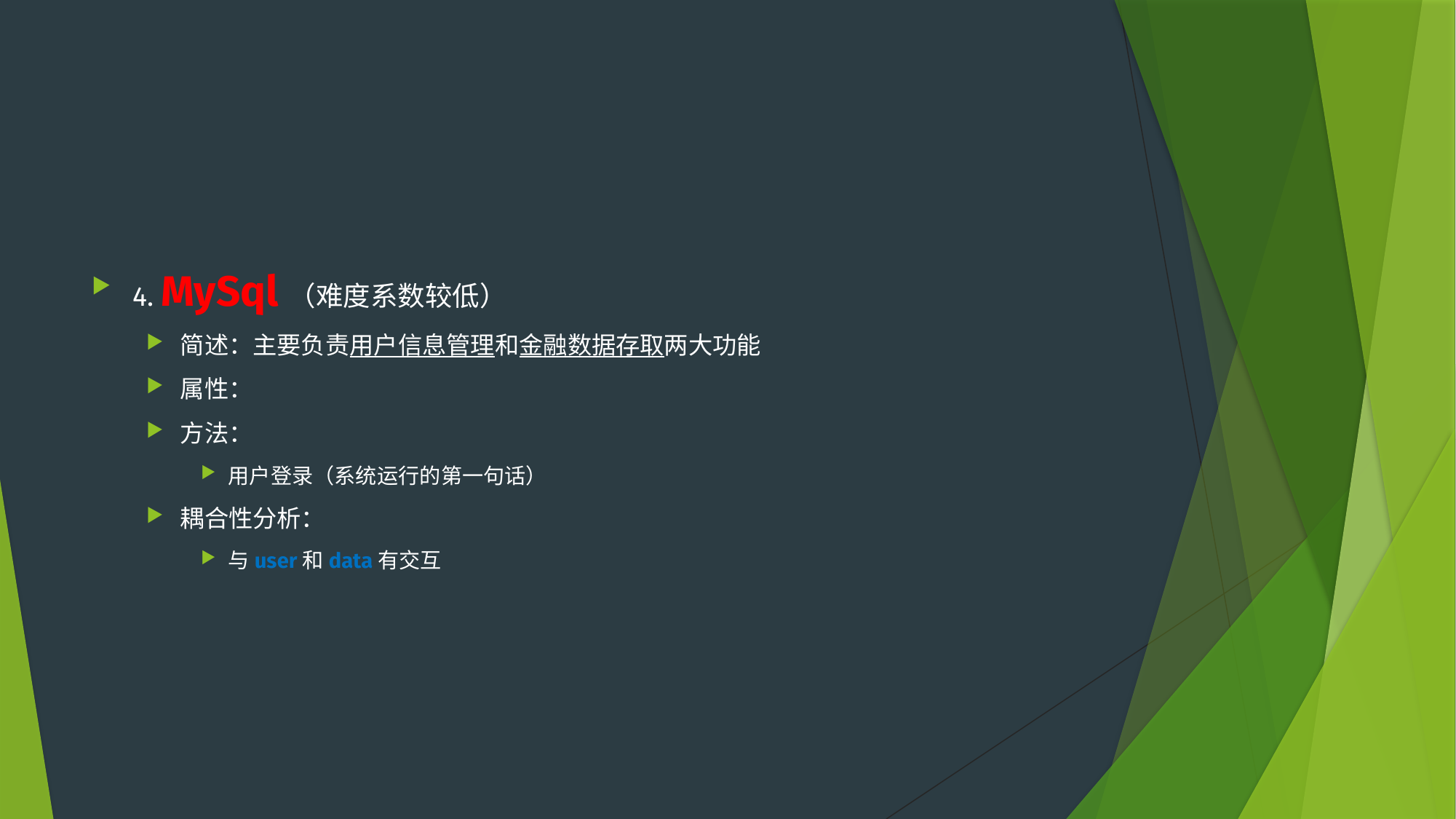

#
4. MySql（难度系数较低）
简述：主要负责用户信息管理和金融数据存取两大功能
属性：
方法：
用户登录（系统运行的第一句话）
耦合性分析：
与user和data有交互